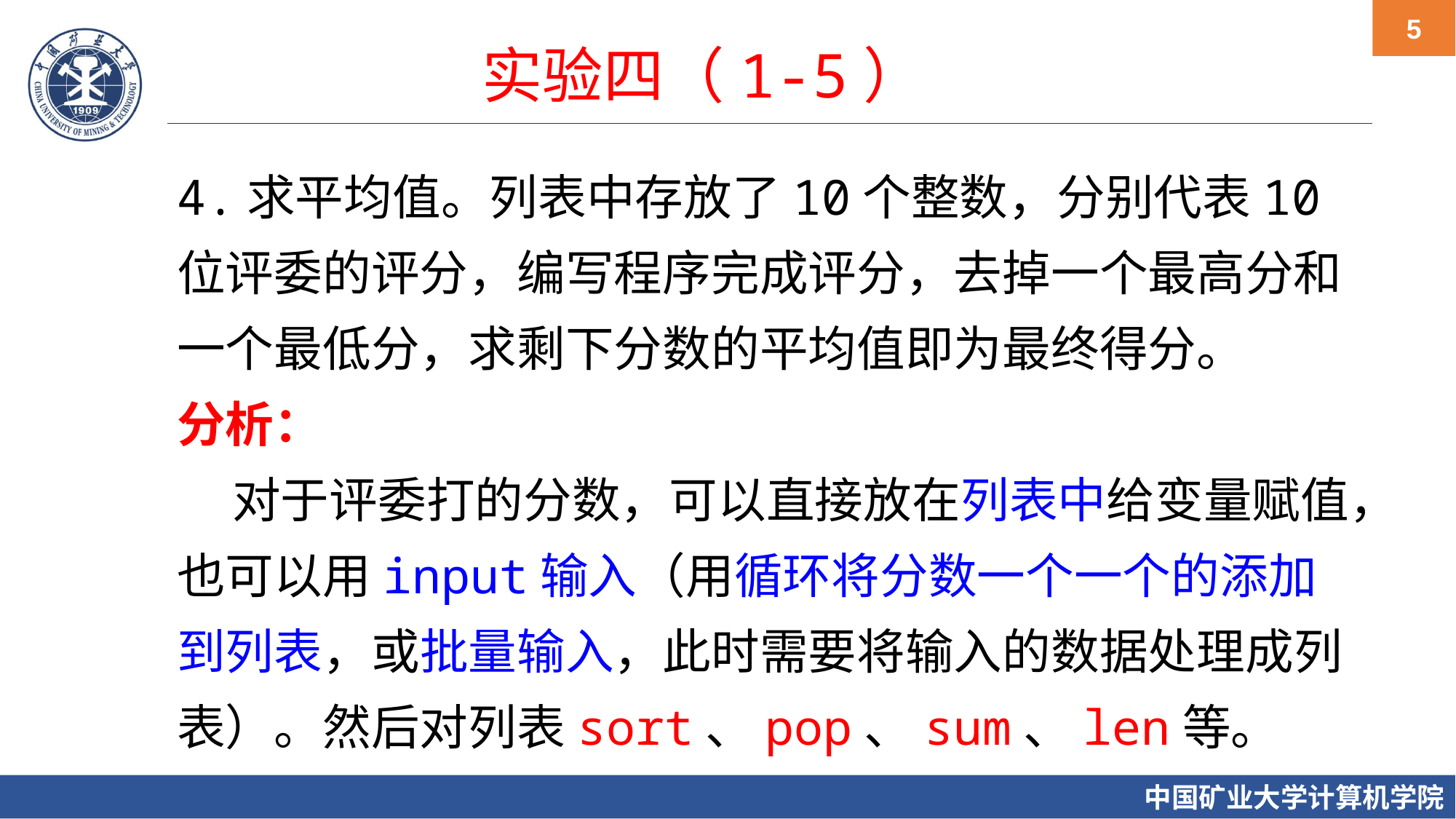

实验四（1-5）
4.求平均值。列表中存放了10个整数，分别代表10位评委的评分，编写程序完成评分，去掉一个最高分和一个最低分，求剩下分数的平均值即为最终得分。
分析：
    对于评委打的分数，可以直接放在列表中给变量赋值，也可以用input输入（用循环将分数一个一个的添加到列表，或批量输入，此时需要将输入的数据处理成列表）。然后对列表sort、pop、sum、len等。